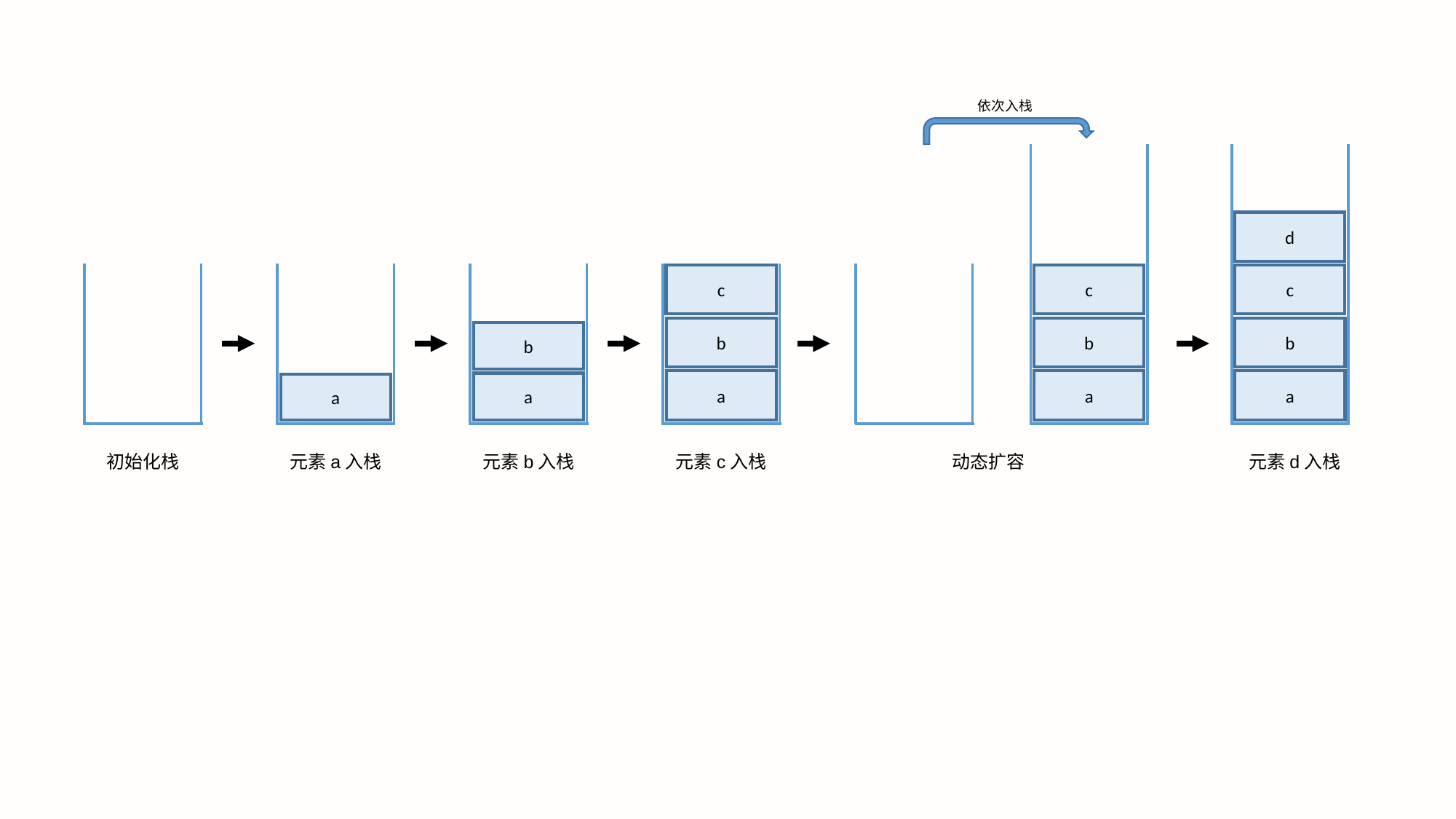

依次入栈

c
b
a
元素d入栈
d
a
元素a入栈
b
a
元素b入栈
b
a
元素c入栈
c
c
b
a
初始化栈
动态扩容